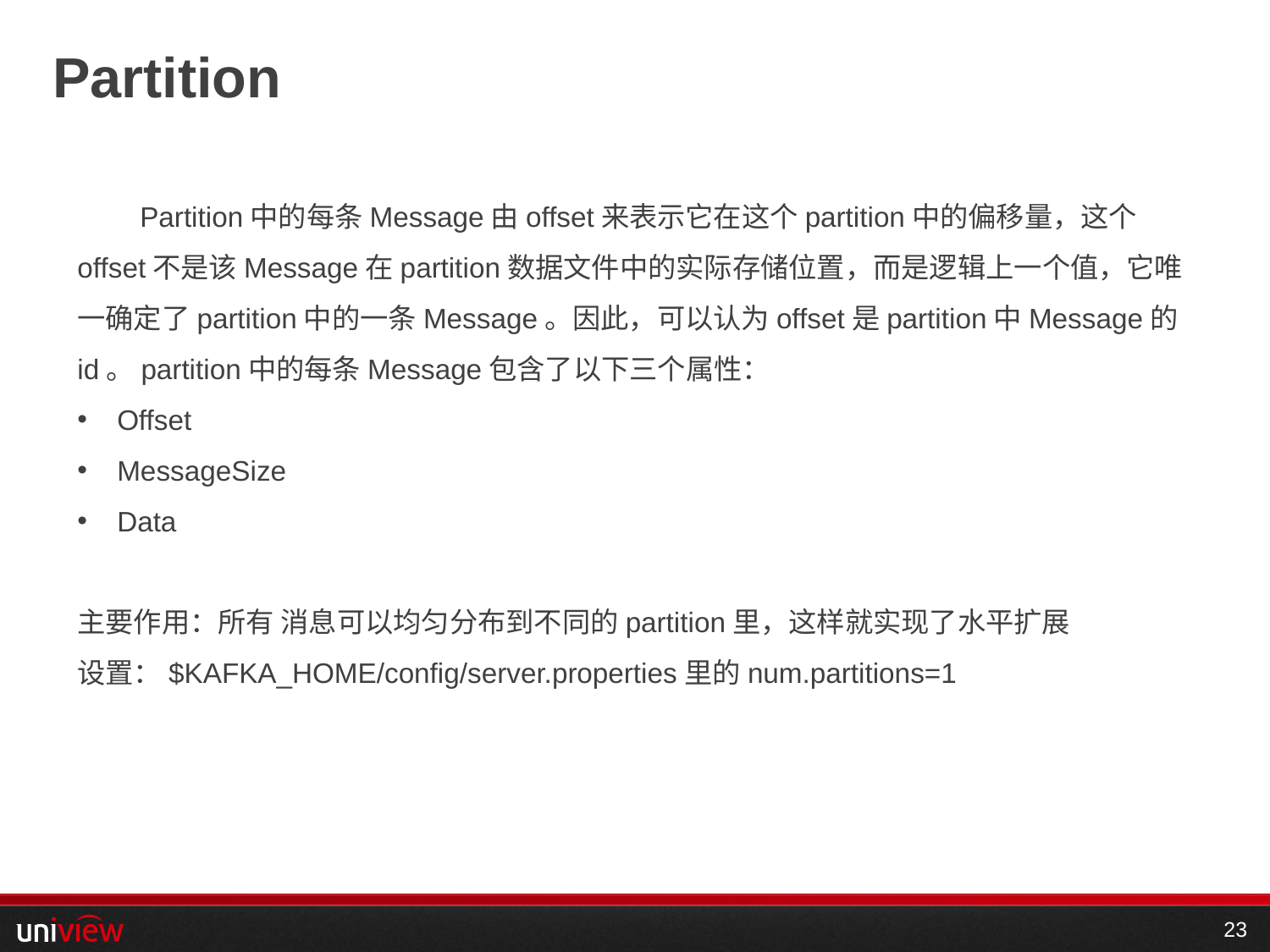

# Partition
        Partition中的每条Message由offset来表示它在这个partition中的偏移量，这个offset不是该Message在partition数据文件中的实际存储位置，而是逻辑上一个值，它唯一确定了partition中的一条Message。因此，可以认为offset是partition中Message的id。partition中的每条Message包含了以下三个属性：
Offset
MessageSize
Data

主要作用：所有 消息可以均匀分布到不同的partition里，这样就实现了水平扩展
设置：$KAFKA_HOME/config/server.properties里的num.partitions=1